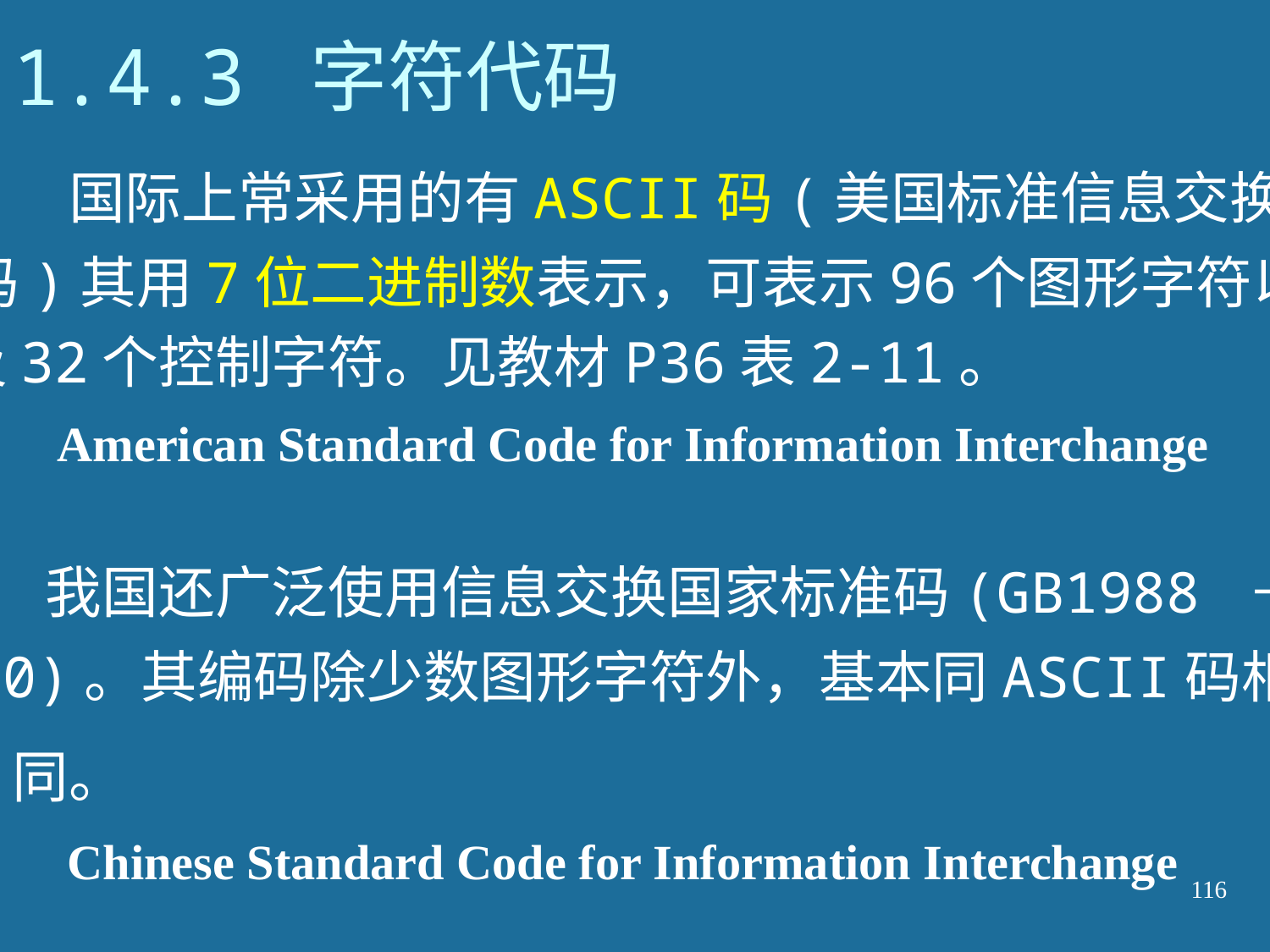

# 1.4.3 字符代码
    国际上常采用的有ASCII码(美国标准信息交换
码)其用7位二进制数表示，可表示96个图形字符以
及32个控制字符。见教材P36表2-11。
American Standard Code for Information Interchange
 我国还广泛使用信息交换国家标准码(GB1988 －
80)。其编码除少数图形字符外，基本同ASCII码相
同。
Chinese Standard Code for Information Interchange
116